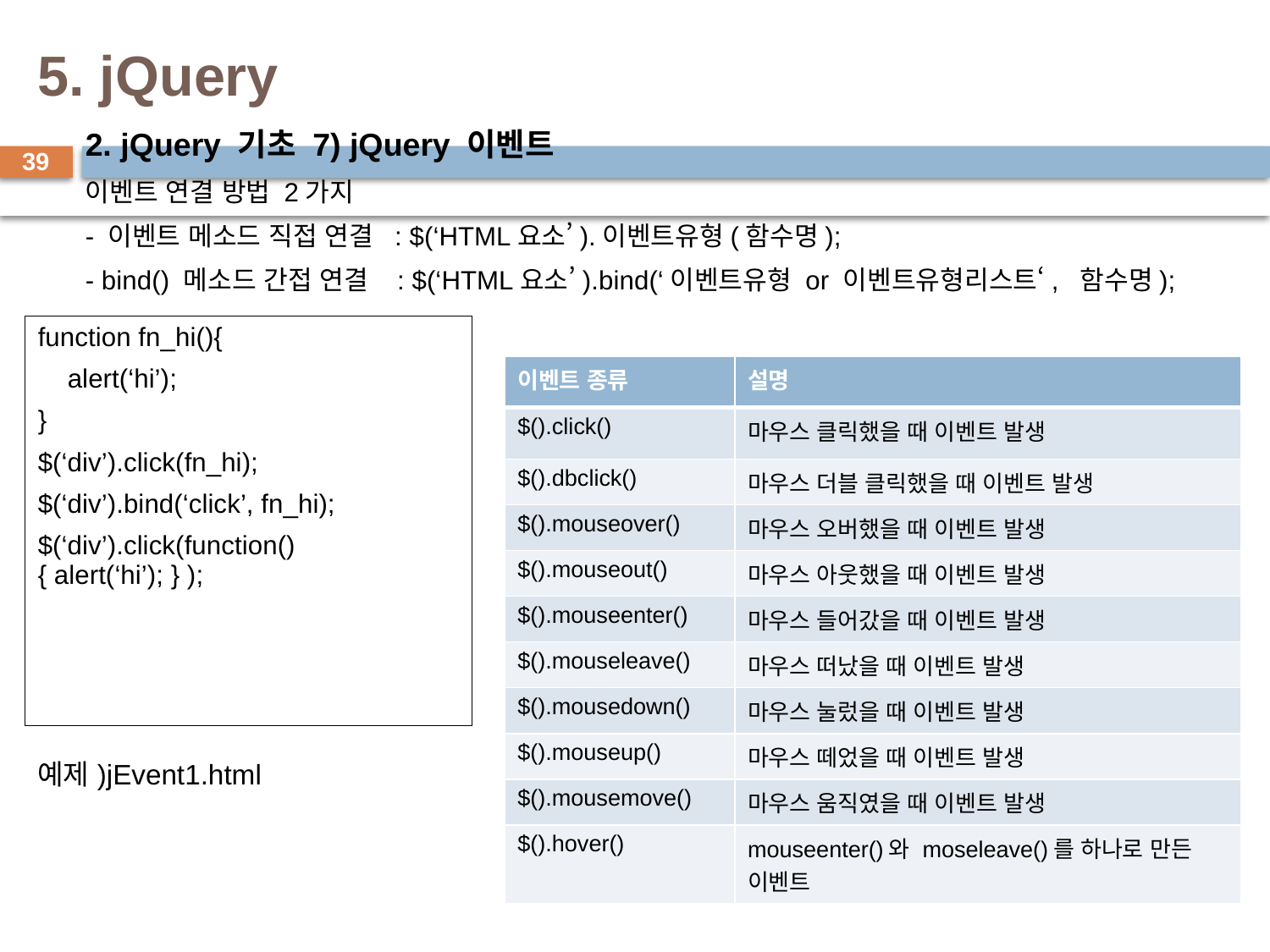

# 5. jQuery
2. jQuery 기초 7) jQuery 이벤트
이벤트 연결 방법 2가지
- 이벤트 메소드 직접 연결  : $(‘HTML요소’).이벤트유형(함수명);
- bind() 메소드 간접 연결   : $(‘HTML요소’).bind(‘이벤트유형 or 이벤트유형리스트‘,  함수명);
39
function fn_hi(){
    alert(‘hi’);
}
$(‘div’).click(fn_hi);
$(‘div’).bind(‘click’, fn_hi);
$(‘div’).click(function(){ alert(‘hi’); } );

| 이벤트 종류 | 설명 |
| --- | --- |
| $().click() | 마우스 클릭했을 때 이벤트 발생 |
| $().dbclick() | 마우스 더블 클릭했을 때 이벤트 발생 |
| $().mouseover() | 마우스 오버했을 때 이벤트 발생 |
| $().mouseout() | 마우스 아웃했을 때 이벤트 발생 |
| $().mouseenter() | 마우스 들어갔을 때 이벤트 발생 |
| $().mouseleave() | 마우스 떠났을 때 이벤트 발생 |
| $().mousedown() | 마우스 눌렀을 때 이벤트 발생 |
| $().mouseup() | 마우스 떼었을 때 이벤트 발생 |
| $().mousemove() | 마우스 움직였을 때 이벤트 발생 |
| $().hover() | mouseenter()와 moseleave()를 하나로 만든 이벤트 |
예제)jEvent1.html